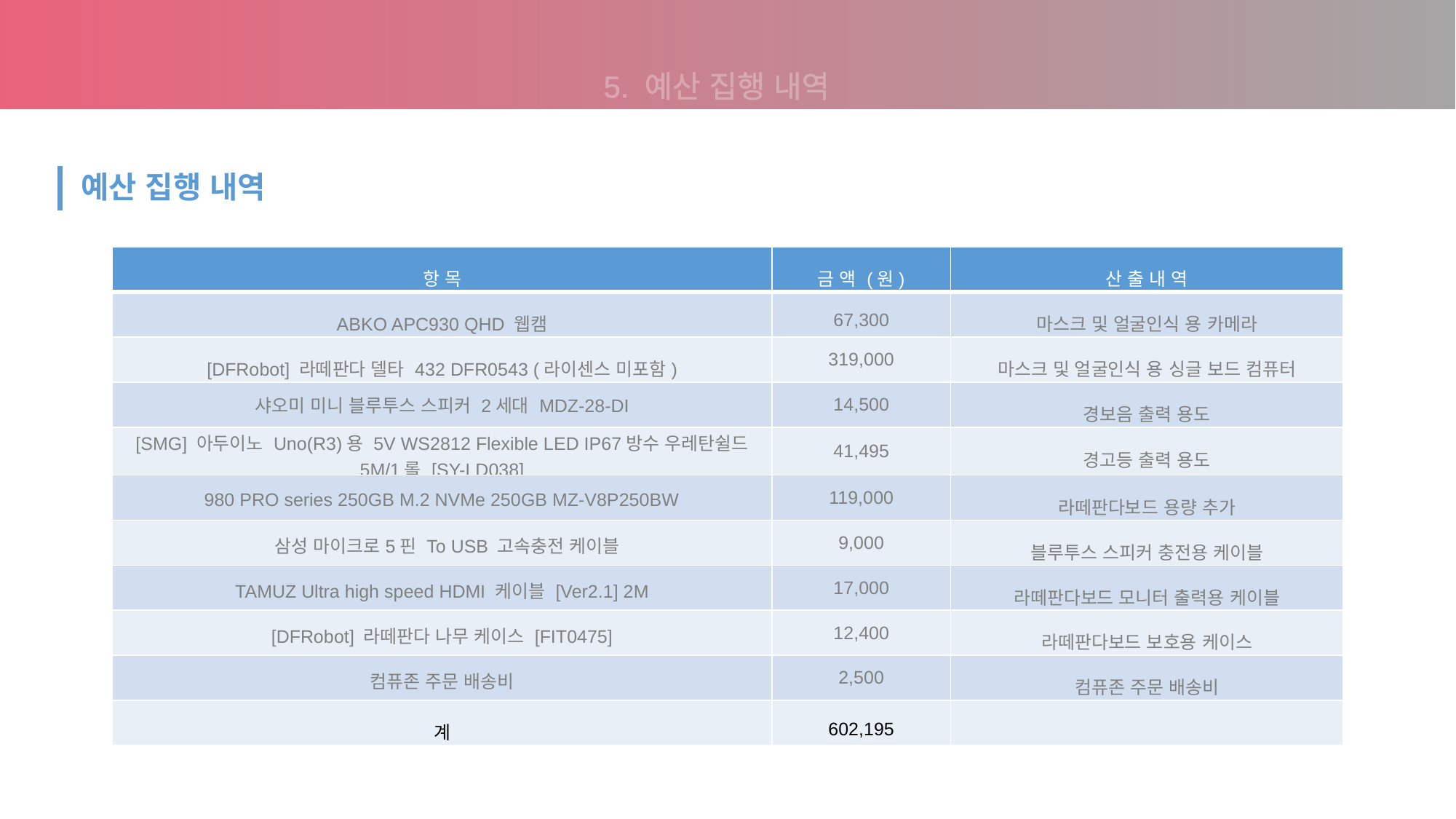

5. 예산 집행 내역
예산 집행 내역
| 항 목 | 금 액 (원) | 산 출 내 역 |
| --- | --- | --- |
| ABKO APC930 QHD 웹캠 | 67,300 | 마스크 및 얼굴인식 용 카메라 |
| [DFRobot] 라떼판다 델타 432 DFR0543 (라이센스 미포함) | 319,000 | 마스크 및 얼굴인식 용 싱글 보드 컴퓨터 |
| 샤오미 미니 블루투스 스피커 2세대 MDZ-28-DI | 14,500 | 경보음 출력 용도 |
| [SMG] 아두이노 Uno(R3)용 5V WS2812 Flexible LED IP67방수 우레탄쉴드 5M/1롤 [SY-LD038] | 41,495 | 경고등 출력 용도 |
| 980 PRO series 250GB M.2 NVMe 250GB MZ-V8P250BW | 119,000 | 라떼판다보드 용량 추가 |
| 삼성 마이크로5핀 To USB 고속충전 케이블 | 9,000 | 블루투스 스피커 충전용 케이블 |
| TAMUZ Ultra high speed HDMI 케이블 [Ver2.1] 2M | 17,000 | 라떼판다보드 모니터 출력용 케이블 |
| [DFRobot] 라떼판다 나무 케이스 [FIT0475] | 12,400 | 라떼판다보드 보호용 케이스 |
| 컴퓨존 주문 배송비 | 2,500 | 컴퓨존 주문 배송비 |
| 계 | 602,195 |  |